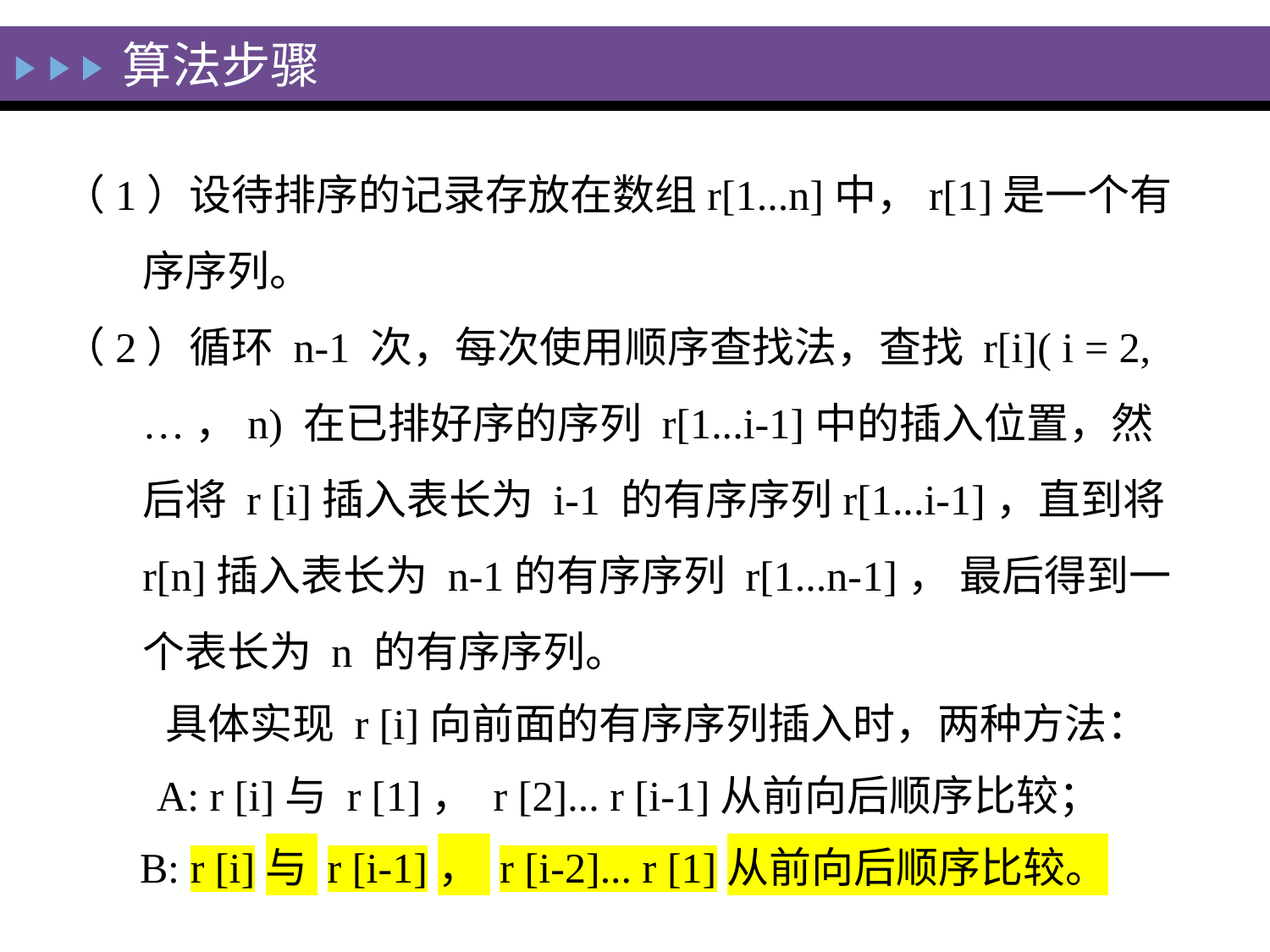

算法步骤
（1）设待排序的记录存放在数组r[1...n]中，r[1]是一个有序序列。
（2）循环 n-1 次，每次使用顺序查找法，查找 r[i]( i = 2, …，n) 在已排好序的序列 r[1...i-1]中的插入位置，然后将 r [i]插入表长为 i-1 的有序序列r[1...i-1]，直到将 r[n]插入表长为 n-1的有序序列 r[1...n-1]， 最后得到一个表长为 n 的有序序列。
      具体实现 r [i]向前面的有序序列插入时，两种方法：
 A: r [i]与 r [1]， r [2]... r [i-1]从前向后顺序比较；
B: r [i]与 r [i-1]， r [i-2]... r [1]从前向后顺序比较。